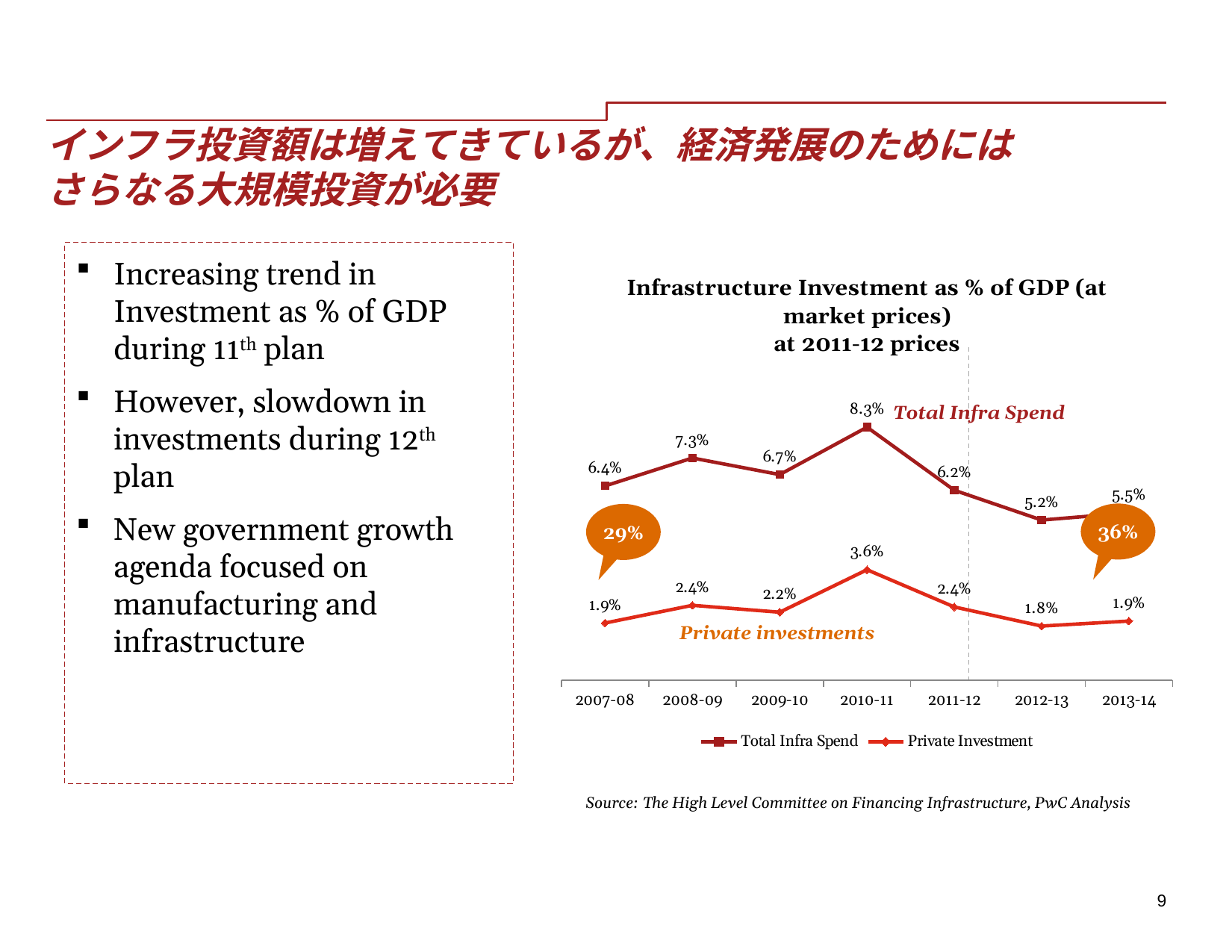

–
# インフラ投資額は増えてきているが、経済発展のためには さらなる大規模投資が必要
Increasing trend in Investment as % of GDP during 11th plan
However, slowdown in investments during 12th plan
New government growth agenda focused on manufacturing and infrastructure

### Chart: Infrastructure Investment as % of GDP (at market prices)
at 2011-12 prices

| Category | Total Infra Spend | Private Investment |
|---|---|---|
| 2007-08 | 0.06365146005675663 | 0.01868373811100341 |
| 2008-09 | 0.07280951882254293 | 0.02449168150407216 |
| 2009-10 | 0.06736782495238305 | 0.02222895763227036 |
| 2010-11 | 0.08292296279214567 | 0.03614889456880169 |
| 2011-12 | 0.062246426693298634 | 0.02395445719634856 |
| 2012-13 | 0.052454238710440616 | 0.01769021790153781 |
| 2013-14 | 0.05479318300278077 | 0.0193284000378545 |
Total Infra Spend
36%
29%
Private investments
Source: The High Level Committee on Financing Infrastructure, PwC Analysis

9